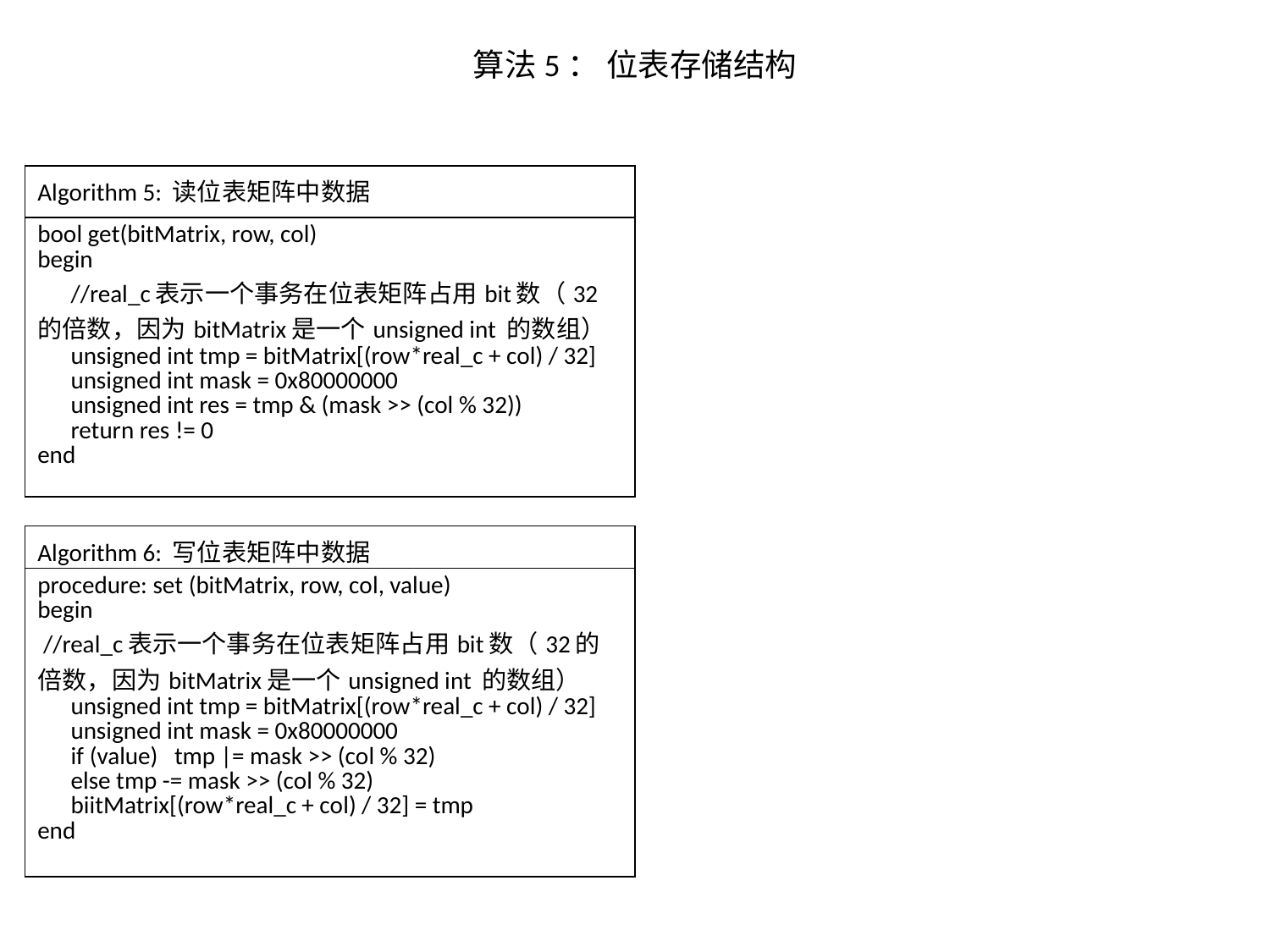

算法5： 位表存储结构
| Algorithm 5: 读位表矩阵中数据 |
| --- |
| bool get(bitMatrix, row, col) begin //real\_c表示一个事务在位表矩阵占用bit数（32的倍数，因为bitMatrix是一个unsigned int 的数组） unsigned int tmp = bitMatrix[(row\*real\_c + col) / 32] unsigned int mask = 0x80000000 unsigned int res = tmp & (mask >> (col % 32)) return res != 0 end |
| Algorithm 6: 写位表矩阵中数据 |
| --- |
| procedure: set (bitMatrix, row, col, value) begin //real\_c表示一个事务在位表矩阵占用bit数（32的倍数，因为bitMatrix是一个unsigned int 的数组） unsigned int tmp = bitMatrix[(row\*real\_c + col) / 32] unsigned int mask = 0x80000000 if (value) tmp |= mask >> (col % 32) else tmp -= mask >> (col % 32) biitMatrix[(row\*real\_c + col) / 32] = tmp end |